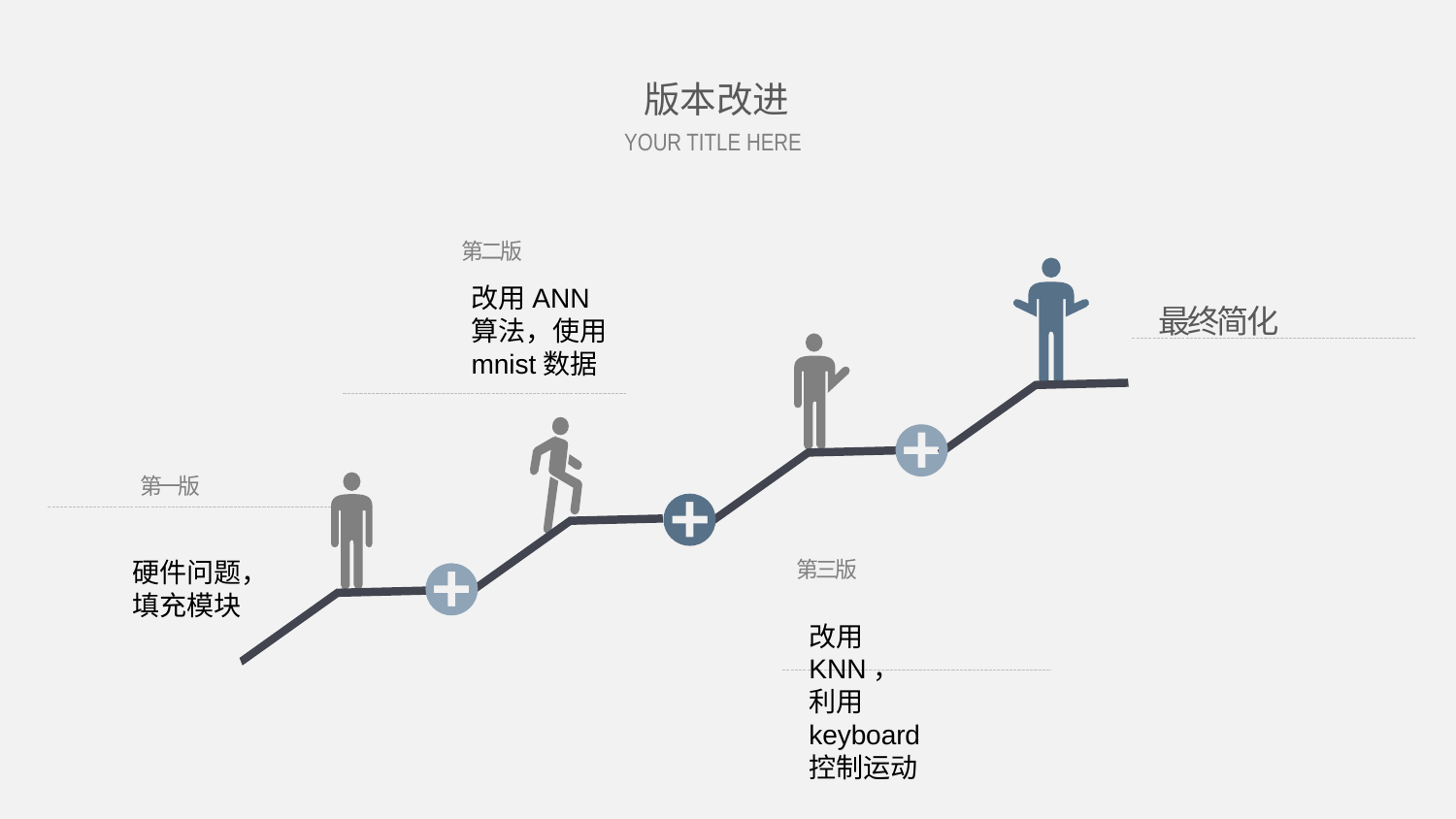

版本改进
YOUR TITLE HERE
第二版

改用ANN算法，使用mnist数据
最终简化

第一版

硬件问题，
填充模块
第三版

改用KNN，利用keyboard控制运动